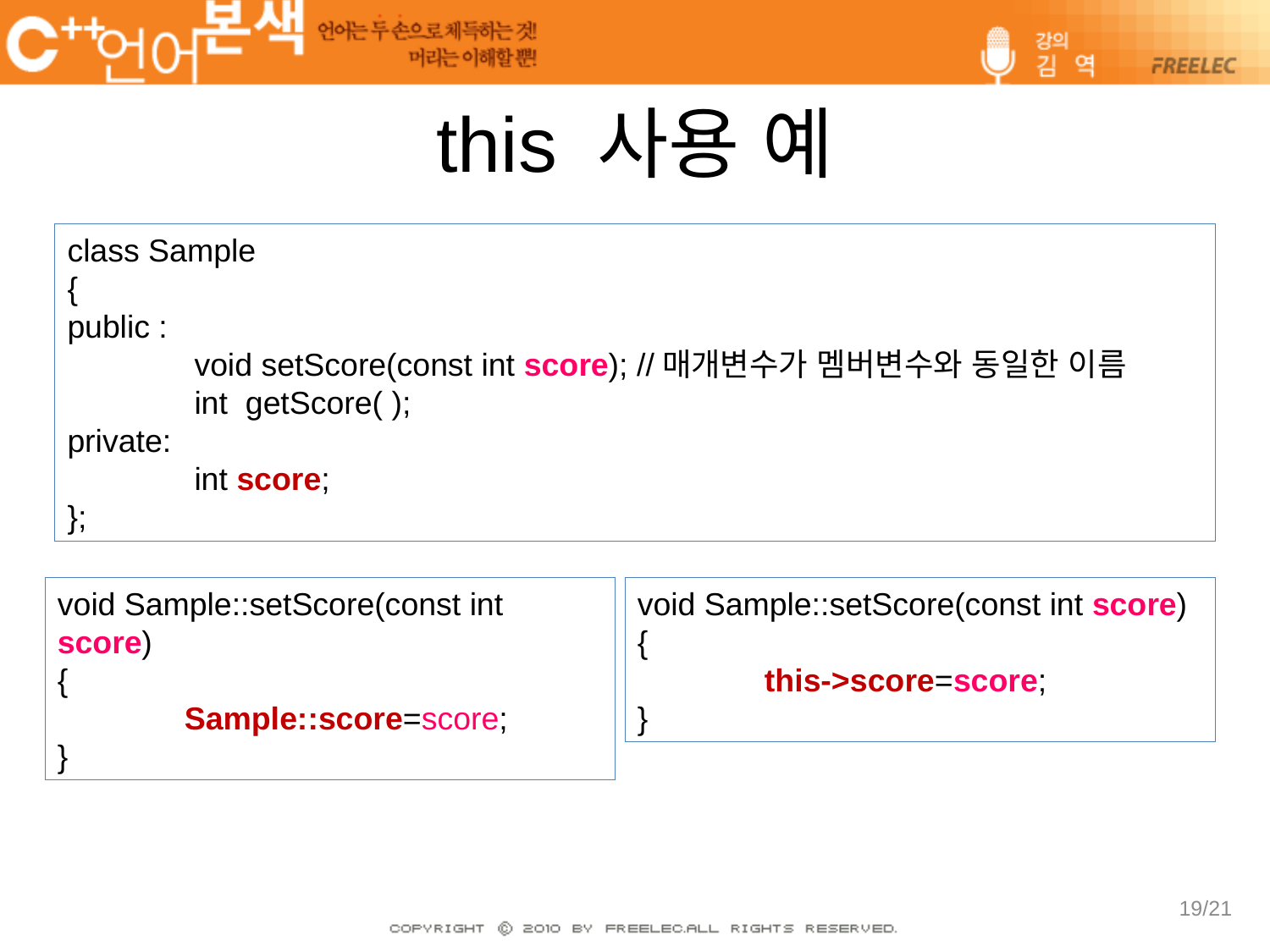

# this 사용 예
class Sample
{
public :
	void setScore(const int score); //매개변수가 멤버변수와 동일한 이름
	int  getScore( );
private:
	int score;
};
void Sample::setScore(const int score)
{
	Sample::score=score;
}
void Sample::setScore(const int score)
{
	this->score=score;
}
19/21